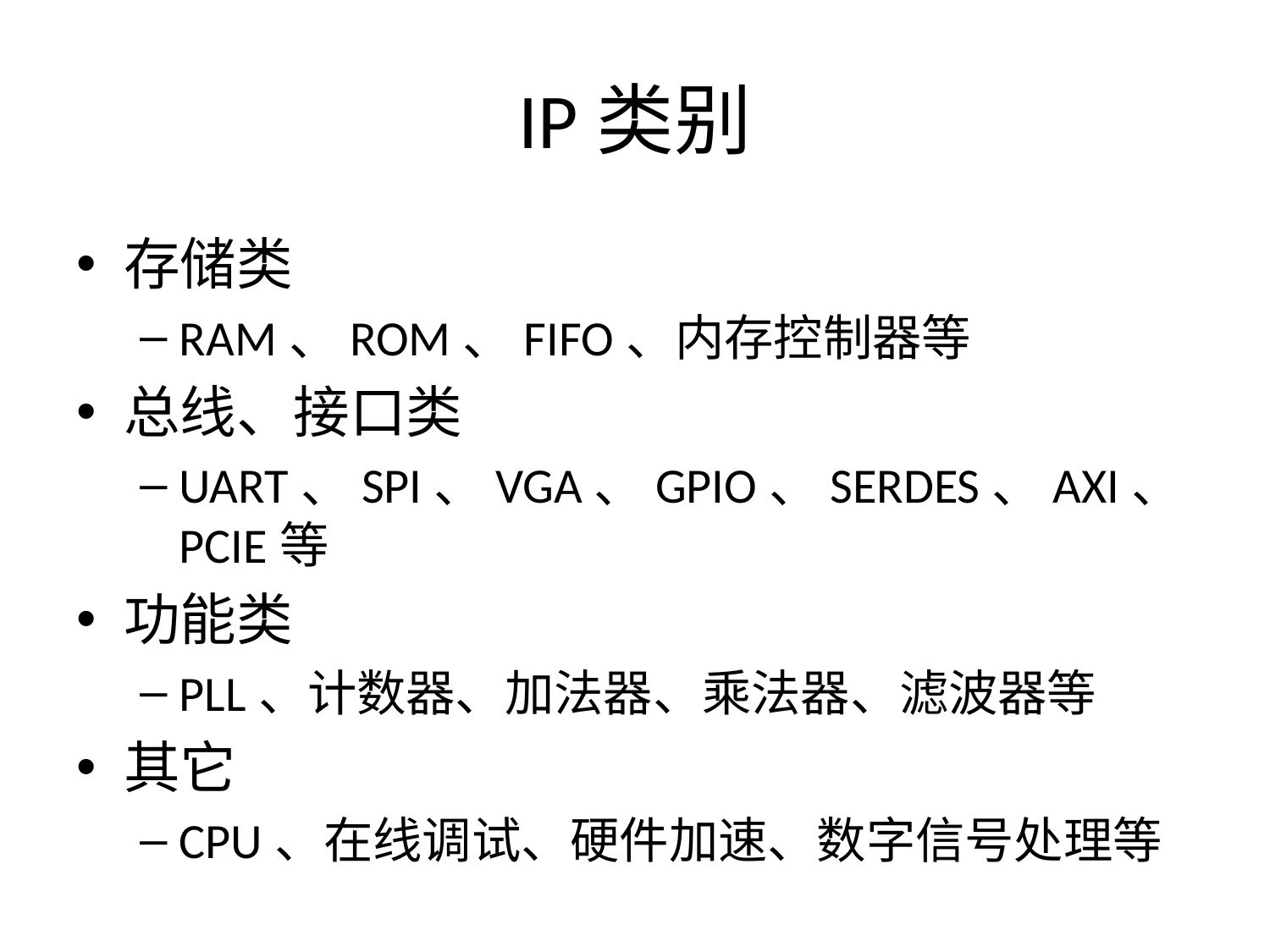

# IP类别
存储类
RAM、ROM、FIFO、内存控制器等
总线、接口类
UART、SPI、VGA、GPIO、SERDES、AXI、PCIE等
功能类
PLL、计数器、加法器、乘法器、滤波器等
其它
CPU、在线调试、硬件加速、数字信号处理等